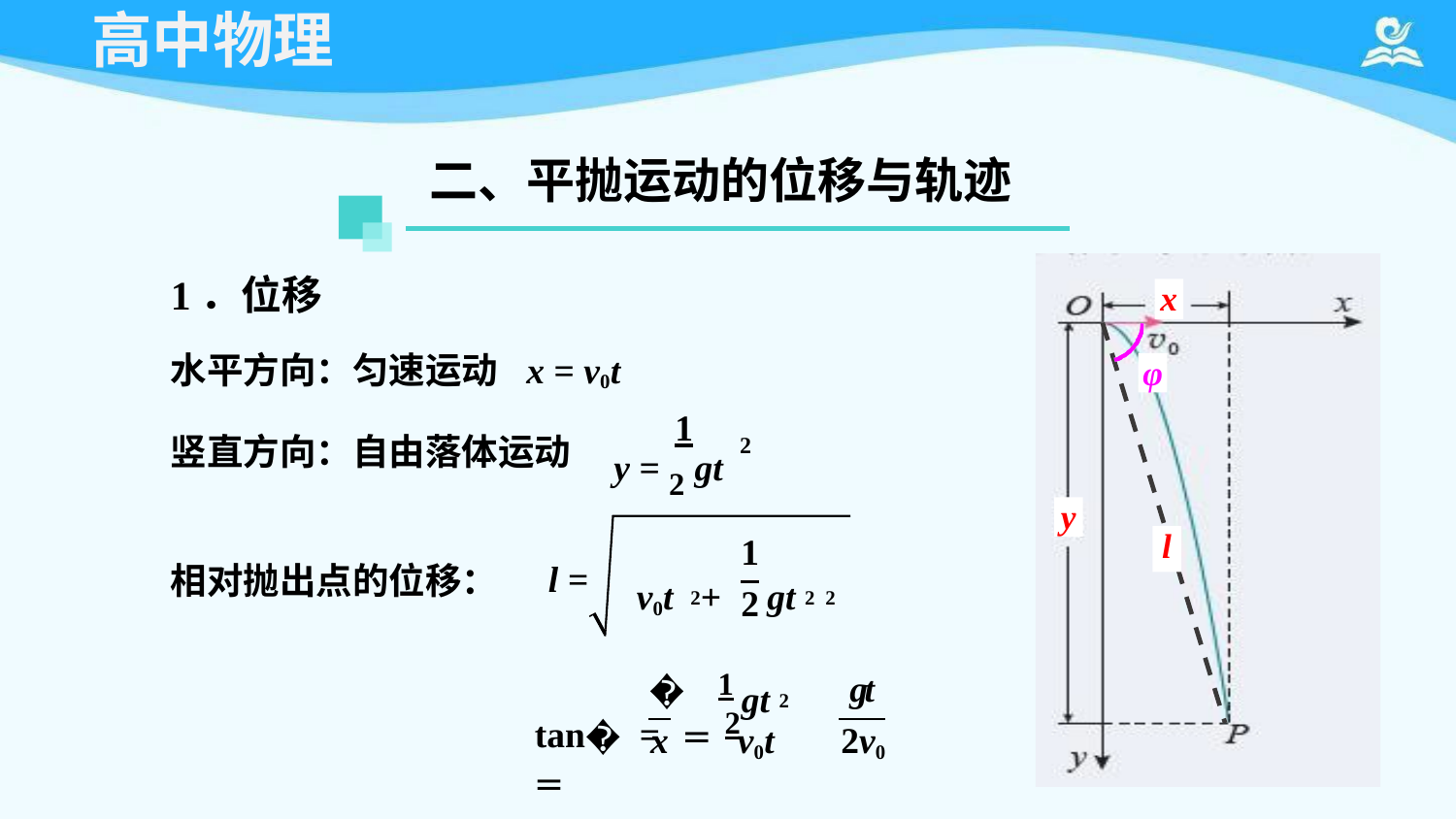

# 高中物理
二、平抛运动的位移与轨迹

1．位移
水平方向：匀速运动
x

x = v0t
φ
1
y = 2 gt
竖直方向：自由落体运动
2
y

l

1
 v0t 2+	gt 2 2
l =
相对抛出点的位移：
2

1 gt 2
�	gt
tan� =	= 2	 =
x	v0t	2v0